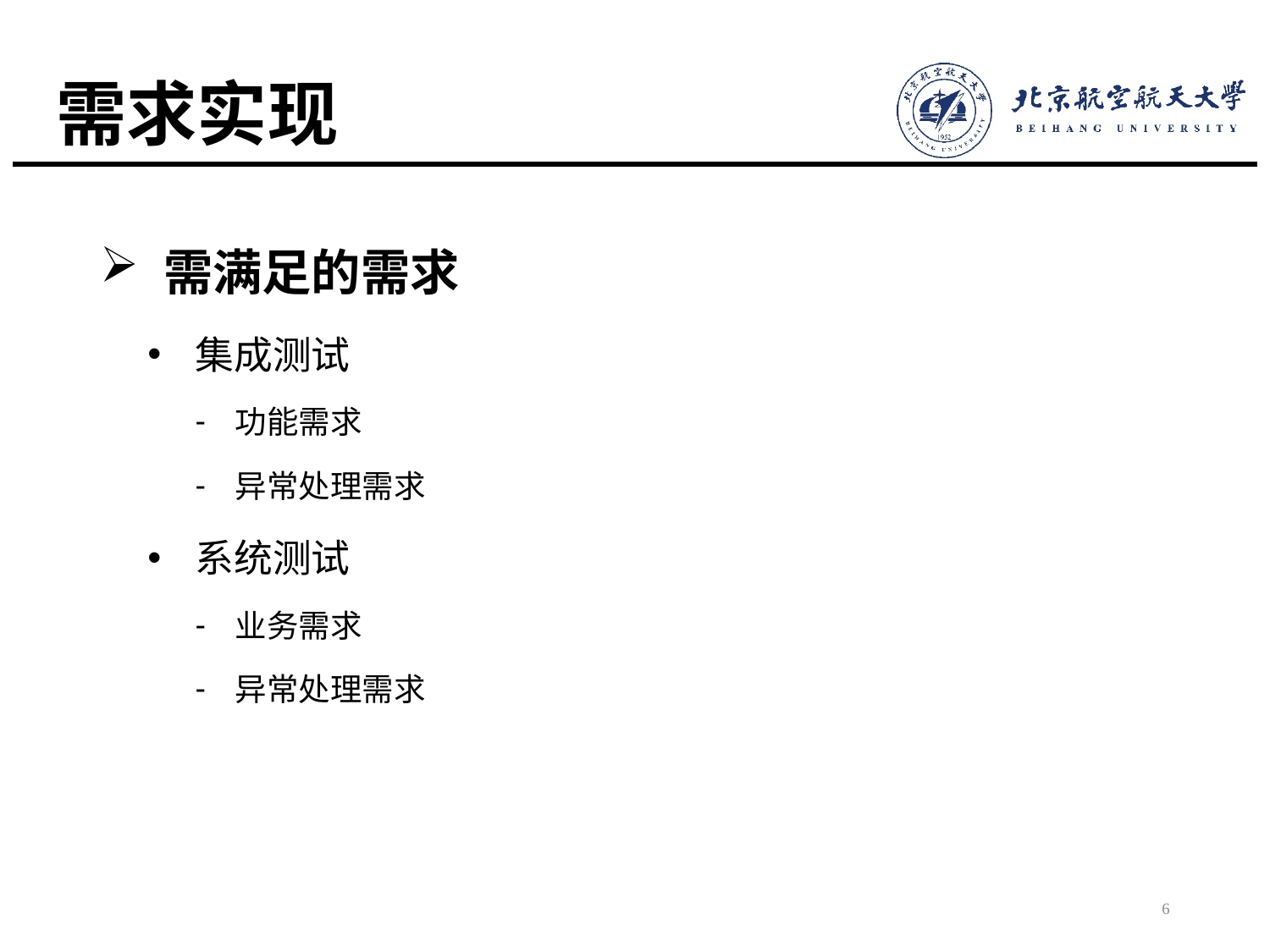

# 需求实现
需满足的需求
集成测试
功能需求
异常处理需求
系统测试
业务需求
异常处理需求

6